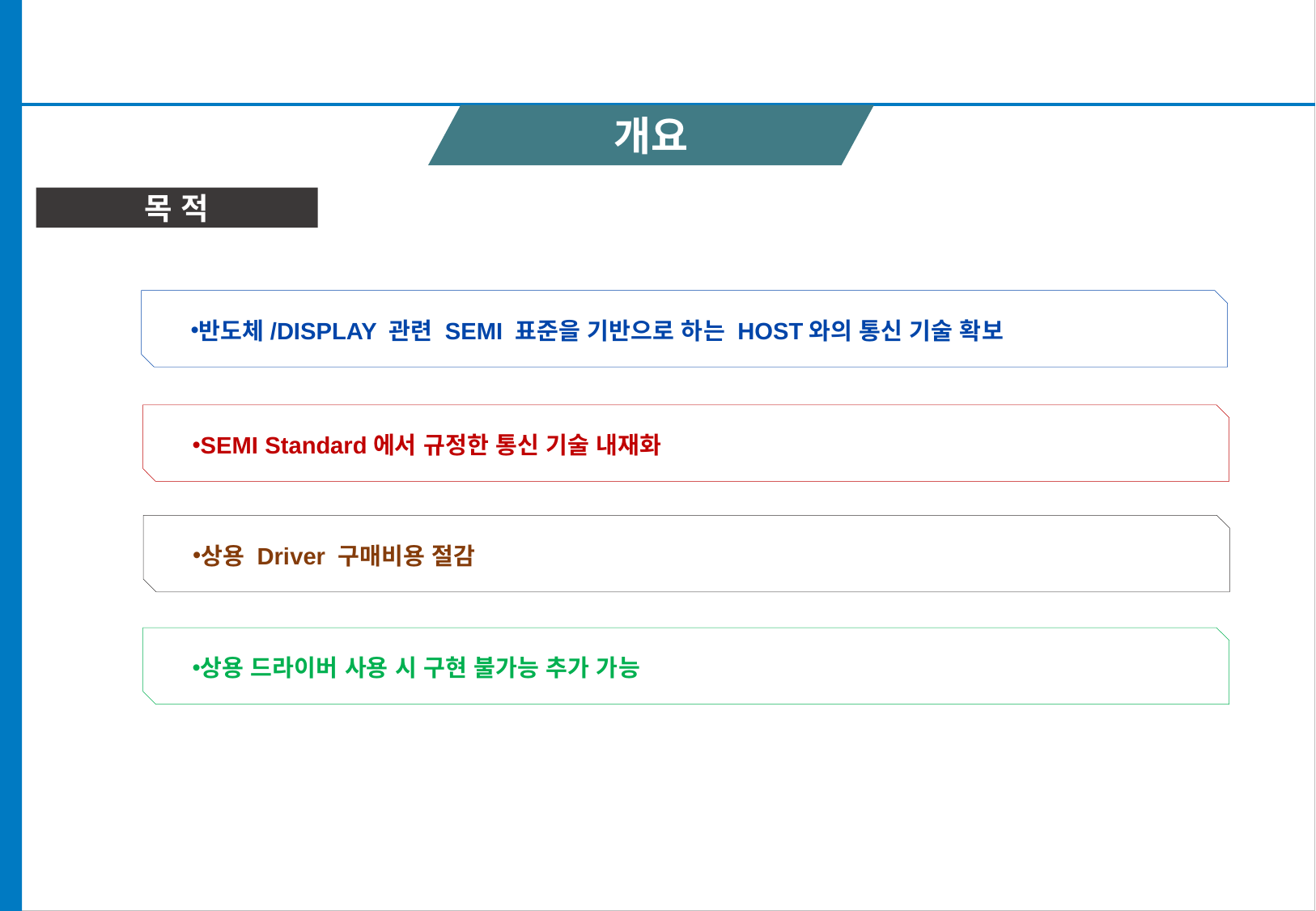

개요
목 적
반도체/DISPLAY 관련 SEMI 표준을 기반으로 하는 HOST와의 통신 기술 확보
SEMI Standard에서 규정한 통신 기술 내재화
상용 Driver 구매비용 절감
상용 드라이버 사용 시 구현 불가능 추가 가능